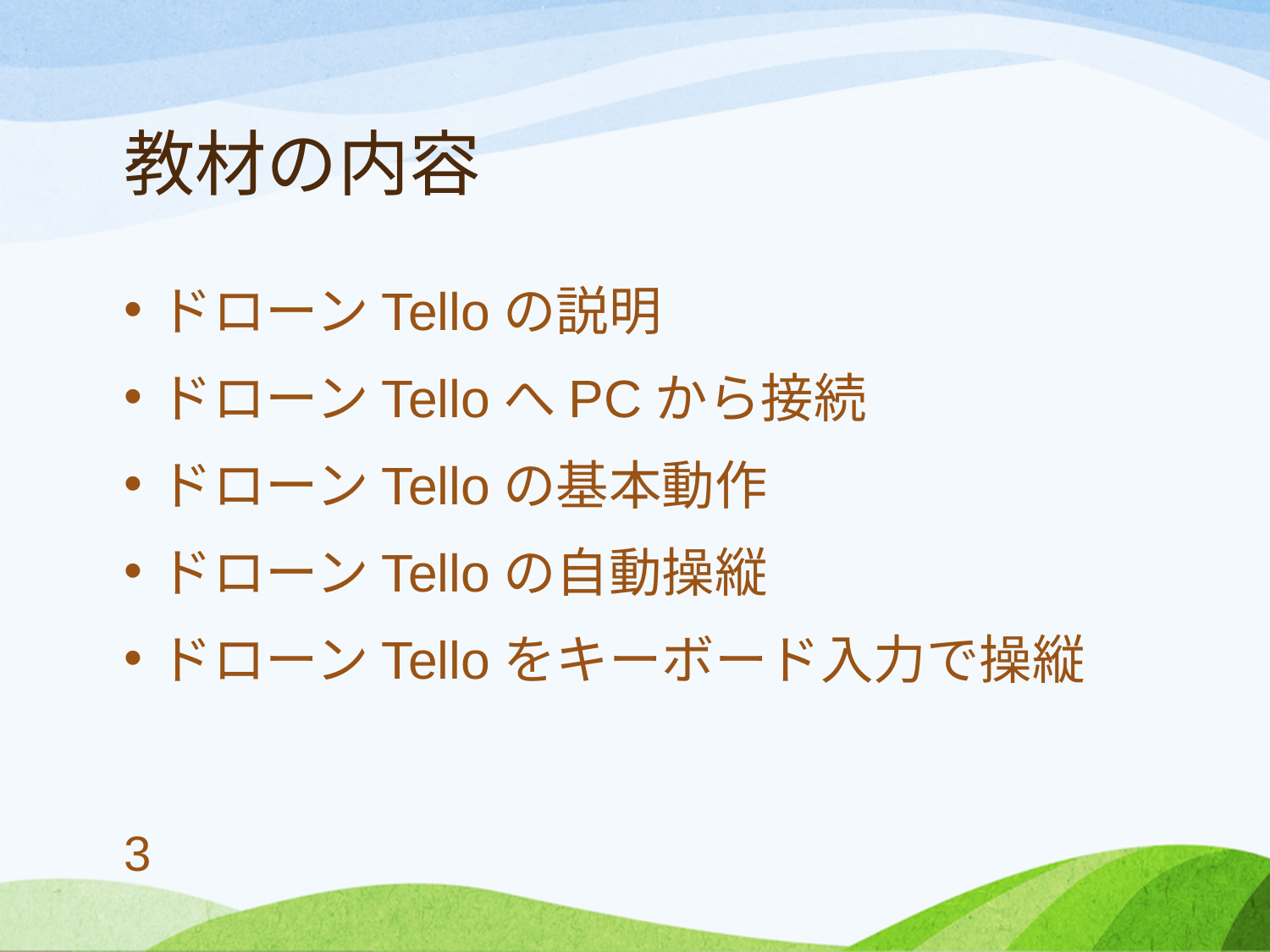

# 教材の内容
ドローンTelloの説明
ドローンTelloへPCから接続
ドローンTelloの基本動作
ドローンTelloの自動操縦
ドローンTelloをキーボード入力で操縦

3